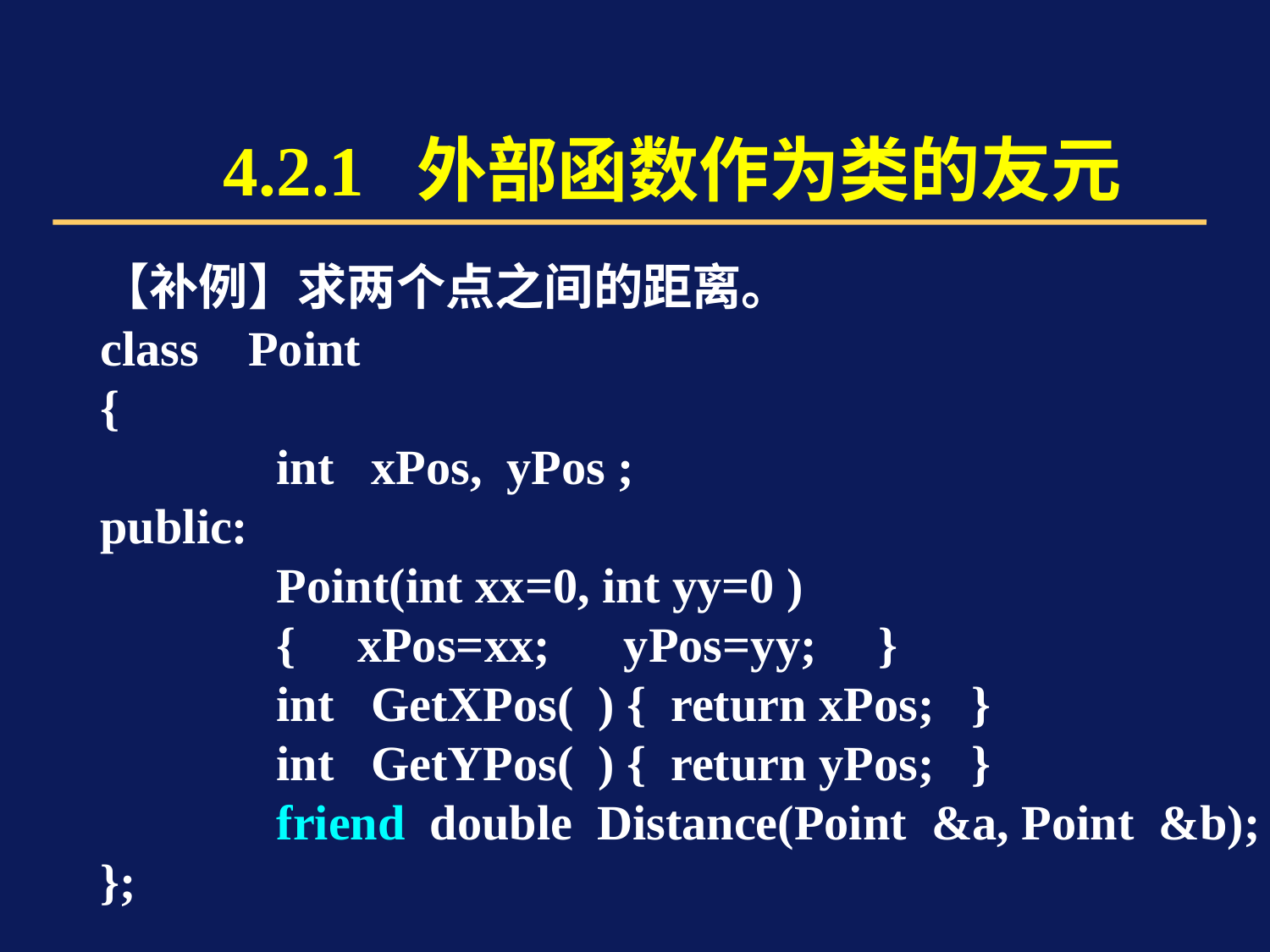

4.2.1  外部函数作为类的友元
【补例】求两个点之间的距离。
class    Point
{
	    int   xPos,  yPos ;
public:
	    Point(int xx=0, int yy=0 )
	    {     xPos=xx;      yPos=yy;     }
	    int   GetXPos(  ) {  return xPos;   }
	    int   GetYPos(  ) {  return yPos;   }
	    friend  double  Distance(Point  &a, Point  &b);
};
13